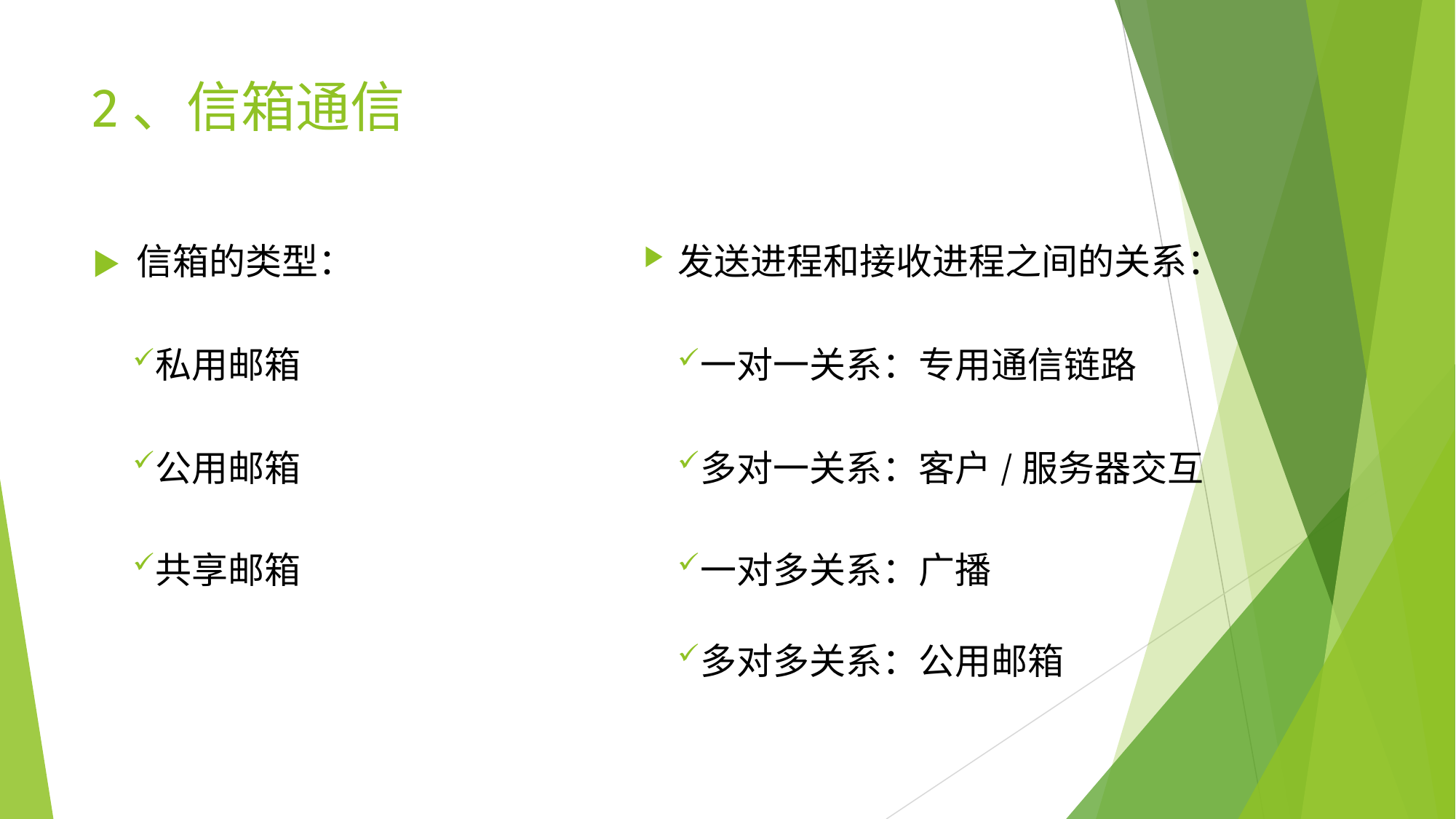

| 2、信箱通信 |  |  |
| --- | --- | --- |
| ▶ 信箱的类型： | ▶ | 发送进程和接收进程之间的关系： |
| 私用邮箱 |  | 一对一关系：专用通信链路 |
| 公用邮箱 |  | 多对一关系：客户/服务器交互 |
| 共享邮箱 |  | 一对多关系：广播 |
|  |  | 多对多关系：公用邮箱 |